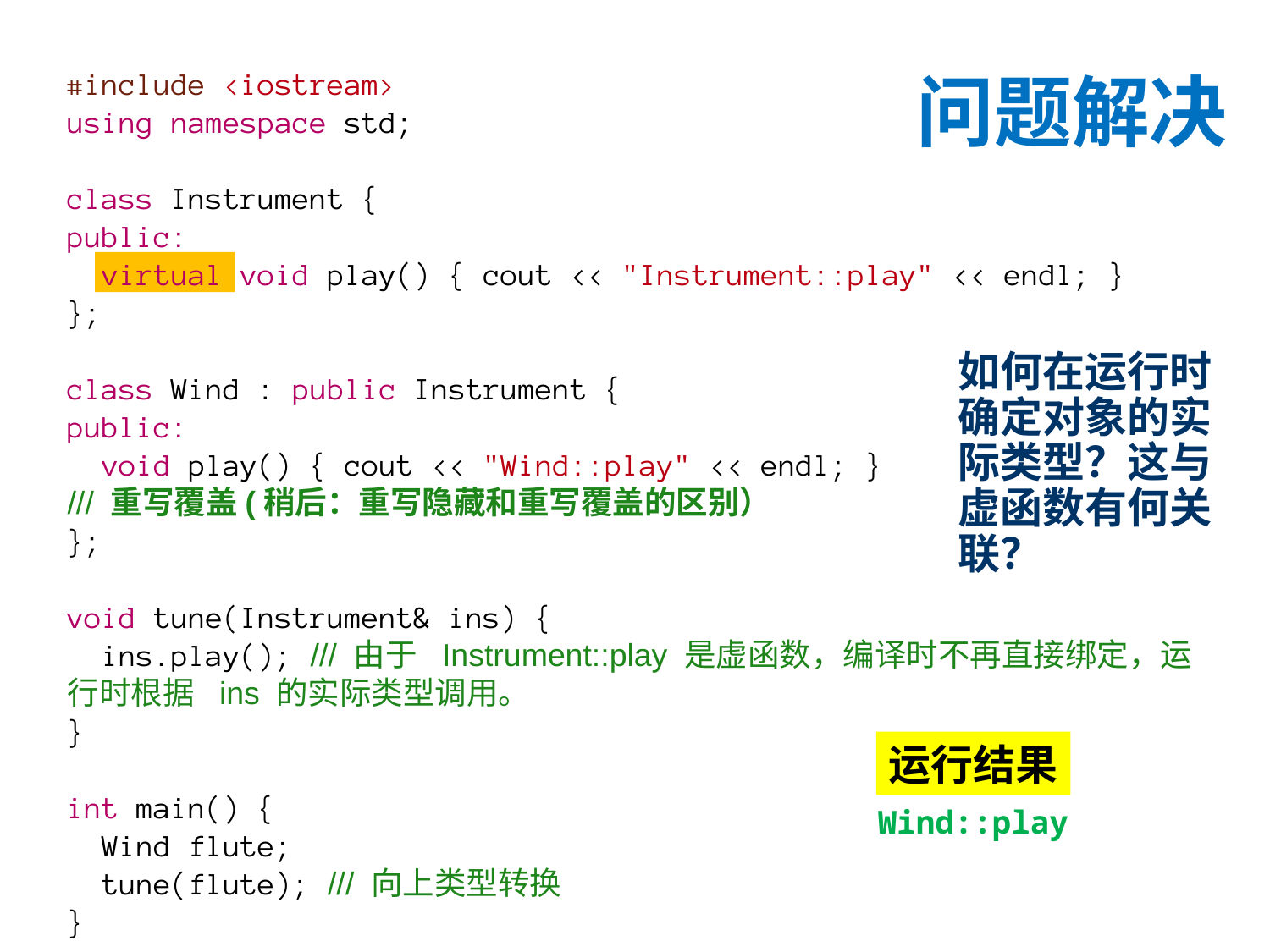

# 问题解决
#include <iostream>
using namespace std;

class Instrument {
public:
  virtual void play() { cout << "Instrument::play" << endl; }
};

class Wind : public Instrument {
public:
  void play() { cout << "Wind::play" << endl; }
/// 重写覆盖(稍后：重写隐藏和重写覆盖的区别）
};

void tune(Instrument& ins) {
  ins.play(); /// 由于 Instrument::play 是虚函数，编译时不再直接绑定，运行时根据 ins 的实际类型调用。
}

int main() {
  Wind flute;
  tune(flute); /// 向上类型转换
}

如何在运行时确定对象的实际类型？这与虚函数有何关联？
运行结果
Wind::play